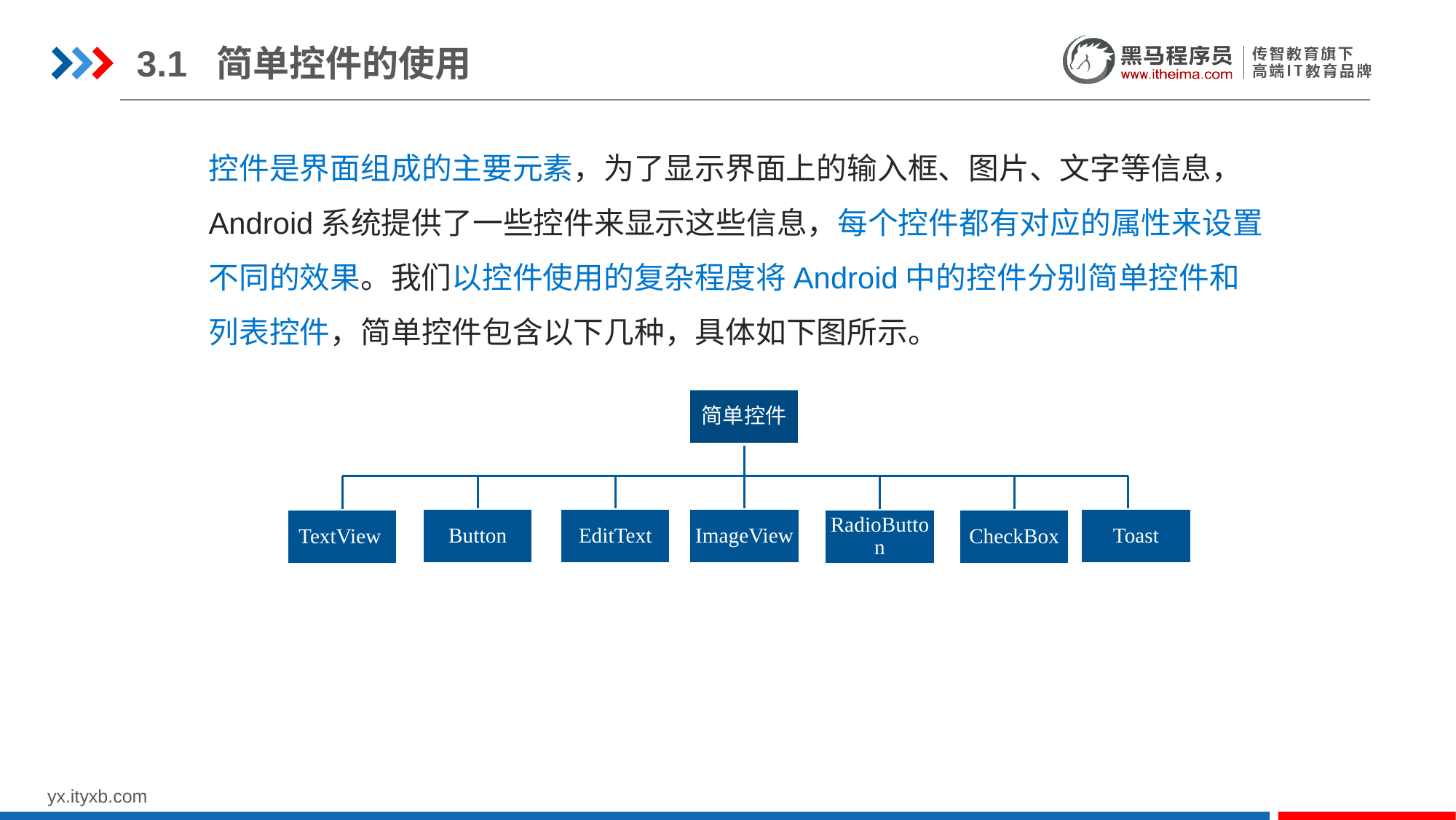

3.1  简单控件的使用
控件是界面组成的主要元素，为了显示界面上的输入框、图片、文字等信息，Android系统提供了一些控件来显示这些信息，每个控件都有对应的属性来设置不同的效果。我们以控件使用的复杂程度将Android中的控件分别简单控件和列表控件，简单控件包含以下几种，具体如下图所示。

简单控件

Button

EditText

ImageView

Toast

TextView

RadioButton

CheckBox